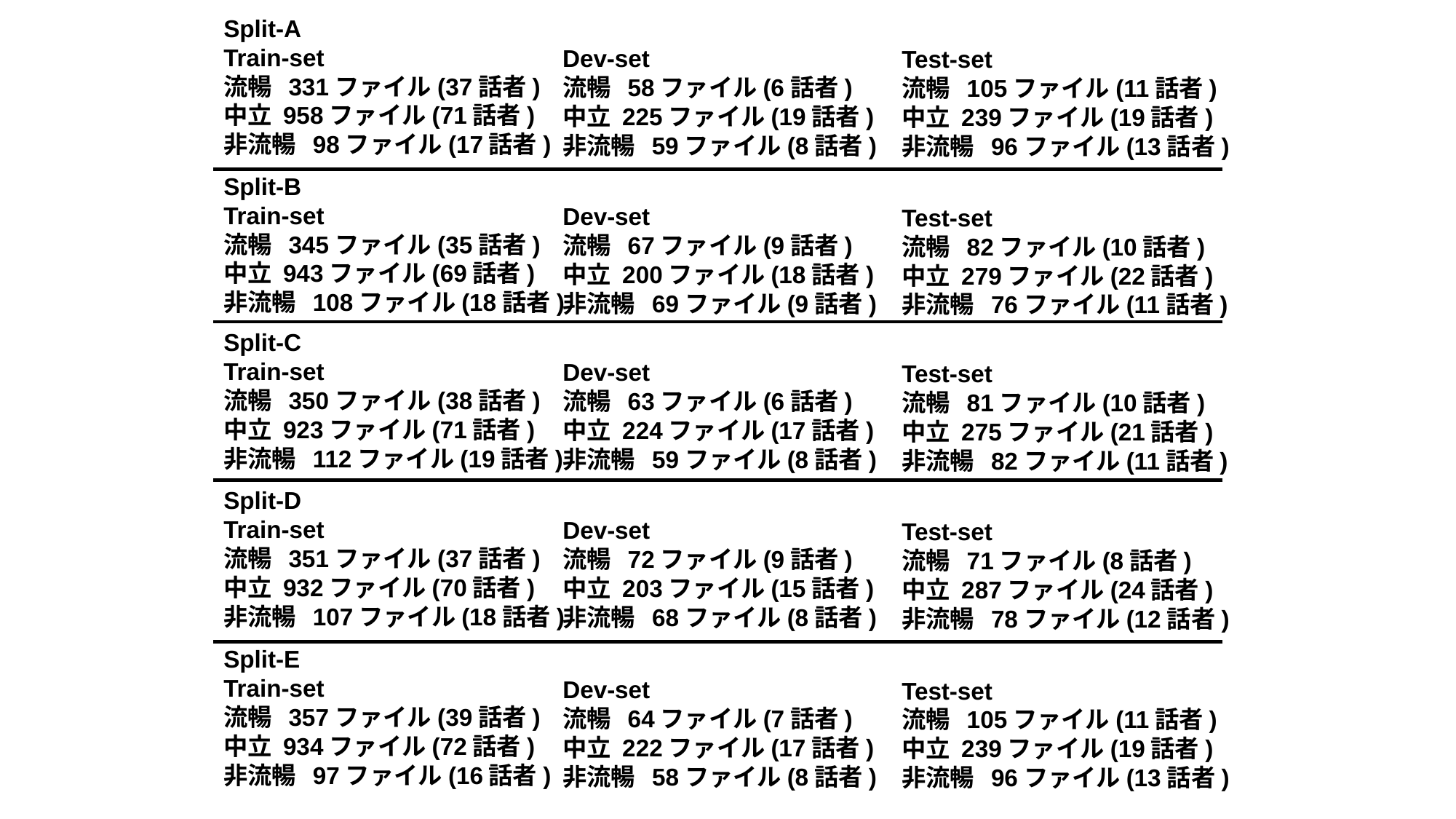

Split-A
Train-set
流暢  331ファイル(37話者)
中立 958ファイル(71話者)
非流暢  98ファイル(17話者)

Dev-set
流暢  58ファイル(6話者)
中立 225ファイル(19話者)
非流暢  59ファイル(8話者)

Test-set
流暢  105ファイル(11話者)
中立 239ファイル(19話者)
非流暢  96ファイル(13話者)
Split-B
Train-set
流暢  345ファイル(35話者)
中立 943ファイル(69話者)
非流暢  108ファイル(18話者)

Dev-set
流暢  67ファイル(9話者)
中立 200ファイル(18話者)
非流暢  69ファイル(9話者)

Test-set
流暢  82ファイル(10話者)
中立 279ファイル(22話者)
非流暢  76ファイル(11話者)
Split-C
Train-set
流暢  350ファイル(38話者)
中立 923ファイル(71話者)
非流暢  112ファイル(19話者)

Dev-set
流暢  63ファイル(6話者)
中立 224ファイル(17話者)
非流暢  59ファイル(8話者)

Test-set
流暢  81ファイル(10話者)
中立 275ファイル(21話者)
非流暢  82ファイル(11話者)
Split-D
Train-set
流暢  351ファイル(37話者)
中立 932ファイル(70話者)
非流暢  107ファイル(18話者)

Dev-set
流暢  72ファイル(9話者)
中立 203ファイル(15話者)
非流暢  68ファイル(8話者)

Test-set
流暢  71ファイル(8話者)
中立 287ファイル(24話者)
非流暢  78ファイル(12話者)
Split-E
Train-set
流暢  357ファイル(39話者)
中立 934ファイル(72話者)
非流暢  97ファイル(16話者)

Dev-set
流暢  64ファイル(7話者)
中立 222ファイル(17話者)
非流暢  58ファイル(8話者)

Test-set
流暢  105ファイル(11話者)
中立 239ファイル(19話者)
非流暢  96ファイル(13話者)